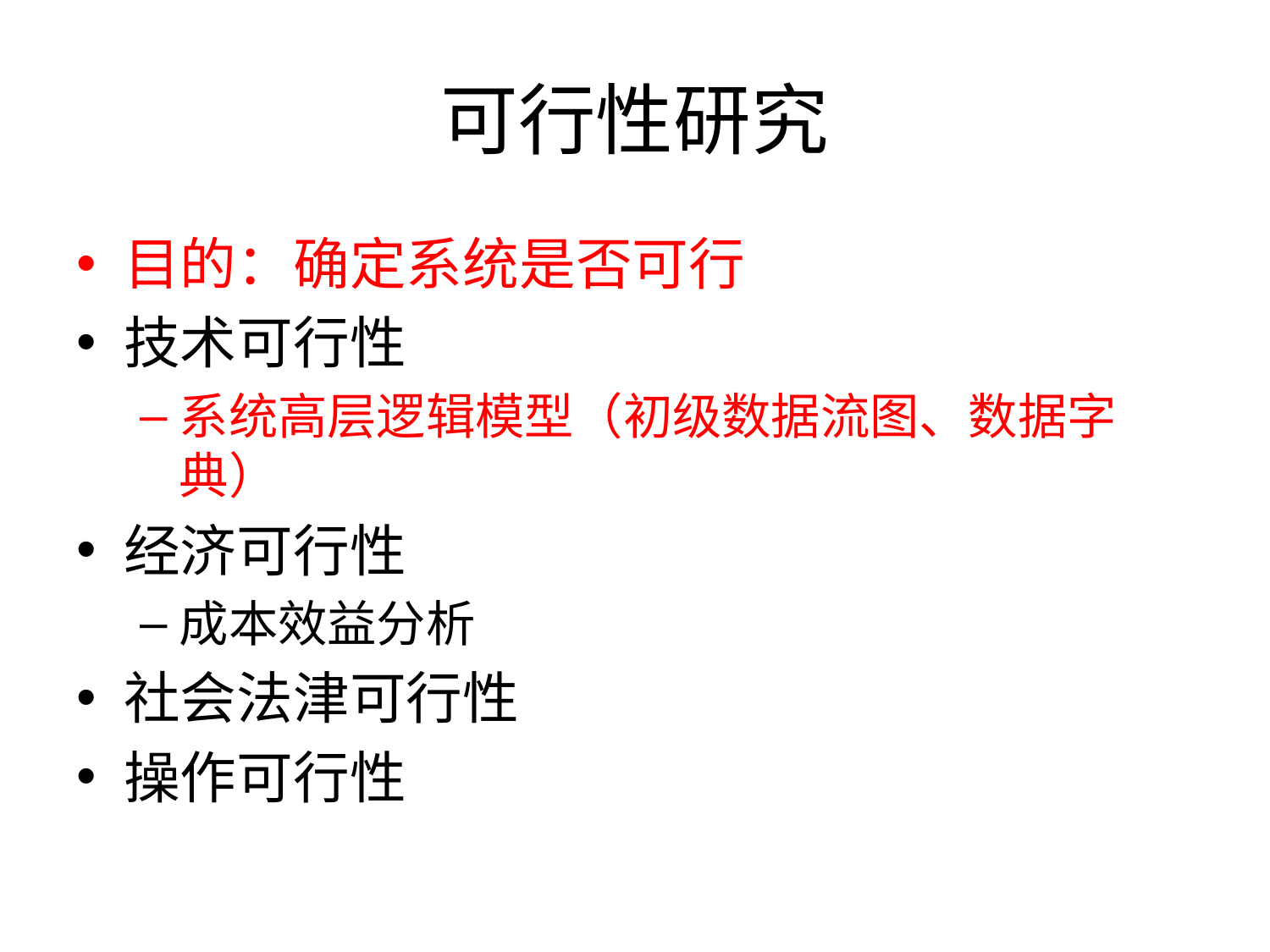

# 可行性研究
目的：确定系统是否可行
技术可行性
系统高层逻辑模型（初级数据流图、数据字典）
经济可行性
成本效益分析
社会法津可行性
操作可行性